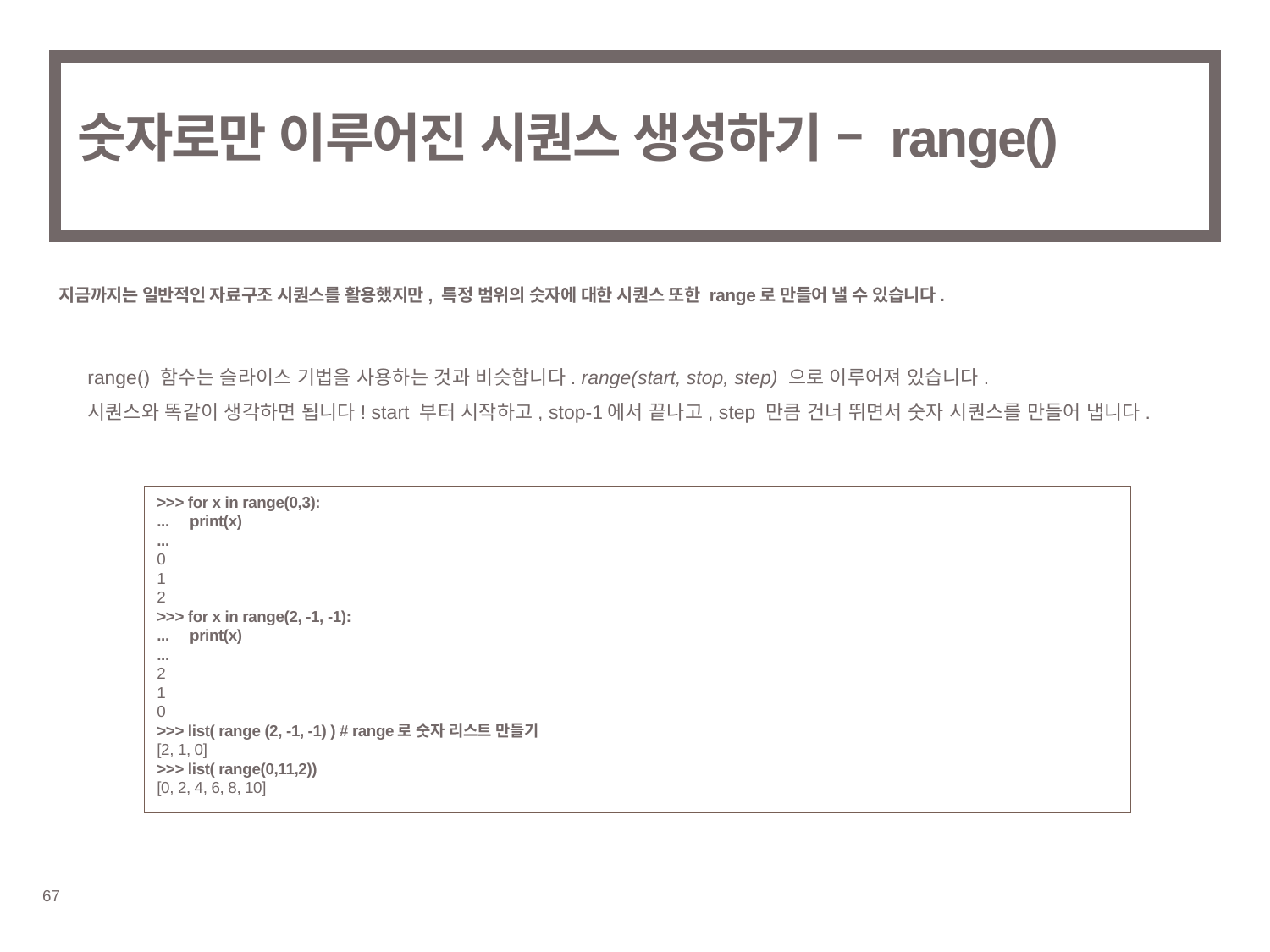

# 숫자로만 이루어진 시퀀스 생성하기 – range()
지금까지는 일반적인 자료구조 시퀀스를 활용했지만, 특정 범위의 숫자에 대한 시퀀스 또한 range로 만들어 낼 수 있습니다.
range() 함수는 슬라이스 기법을 사용하는 것과 비슷합니다. range(start, stop, step) 으로 이루어져 있습니다.
시퀀스와 똑같이 생각하면 됩니다! start 부터 시작하고, stop-1에서 끝나고, step 만큼 건너 뛰면서 숫자 시퀀스를 만들어 냅니다.
>>> for x in range(0,3):
...     print(x)
...
0
1
2
>>> for x in range(2, -1, -1):
...     print(x)
...
2
1
0
>>> list( range (2, -1, -1) ) # range로 숫자 리스트 만들기
[2, 1, 0]
>>> list( range(0,11,2))
[0, 2, 4, 6, 8, 10]